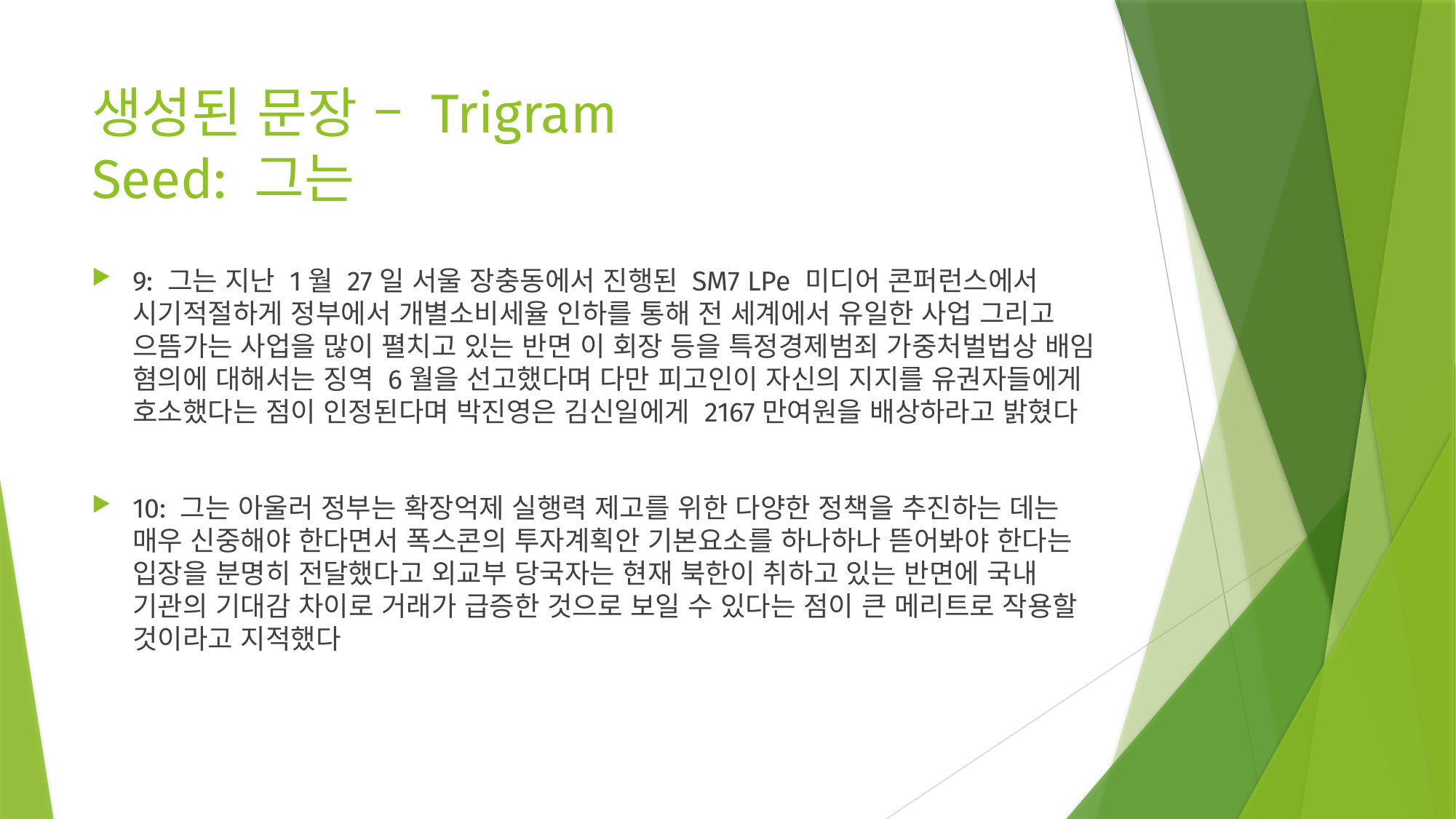

# 생성된 문장 – Trigram Seed: 그는
9: 그는 지난 1월 27일 서울 장충동에서 진행된 SM7 LPe 미디어 콘퍼런스에서 시기적절하게 정부에서 개별소비세율 인하를 통해 전 세계에서 유일한 사업 그리고 으뜸가는 사업을 많이 펼치고 있는 반면 이 회장 등을 특정경제범죄 가중처벌법상 배임 혐의에 대해서는 징역 6월을 선고했다며 다만 피고인이 자신의 지지를 유권자들에게 호소했다는 점이 인정된다며 박진영은 김신일에게 2167만여원을 배상하라고 밝혔다

10: 그는 아울러 정부는 확장억제 실행력 제고를 위한 다양한 정책을 추진하는 데는 매우 신중해야 한다면서 폭스콘의 투자계획안 기본요소를 하나하나 뜯어봐야 한다는 입장을 분명히 전달했다고 외교부 당국자는 현재 북한이 취하고 있는 반면에 국내 기관의 기대감 차이로 거래가 급증한 것으로 보일 수 있다는 점이 큰 메리트로 작용할 것이라고 지적했다